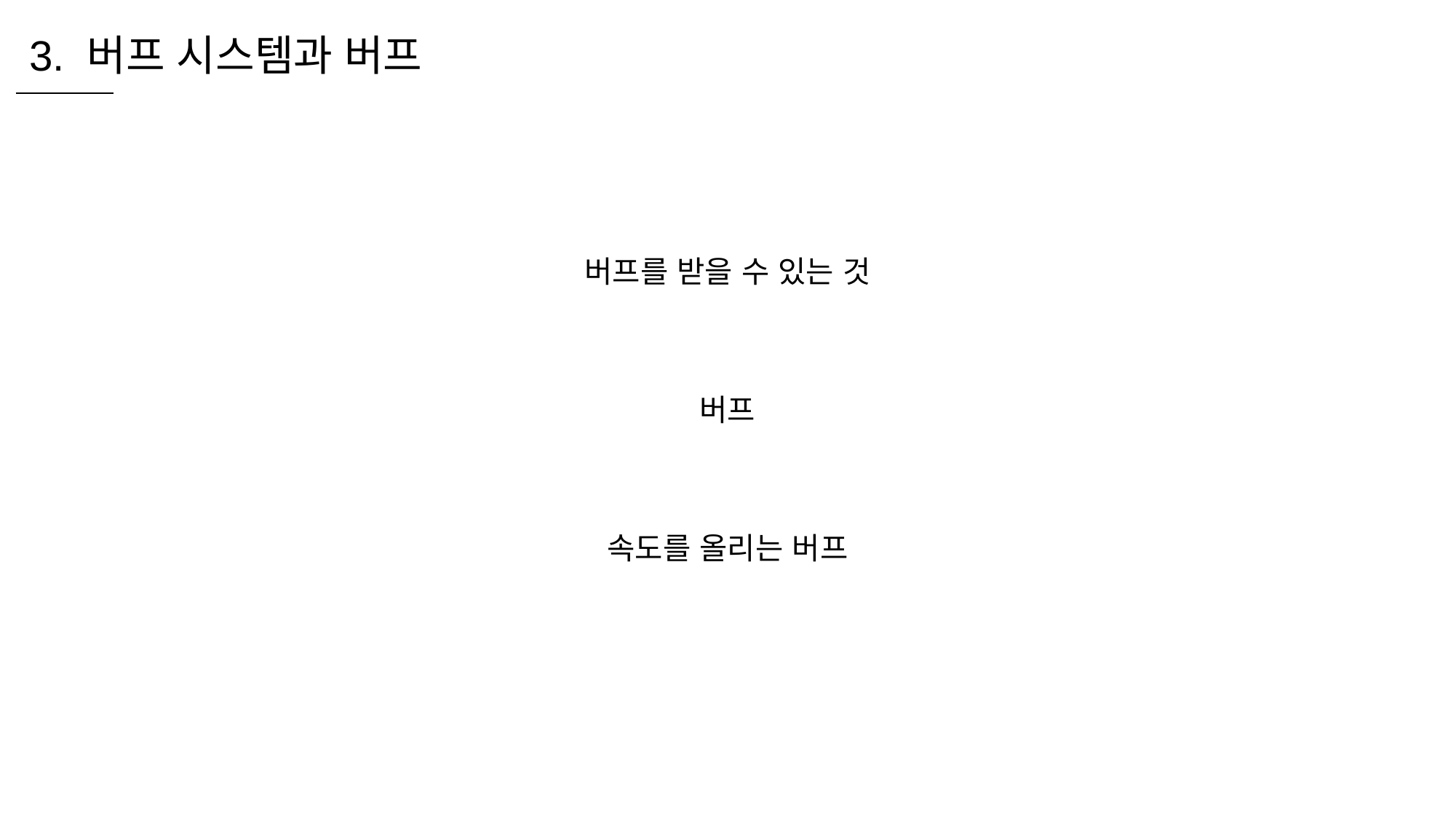

3. 버프 시스템과 버프
버프를 받을 수 있는 것
버프
속도를 올리는 버프